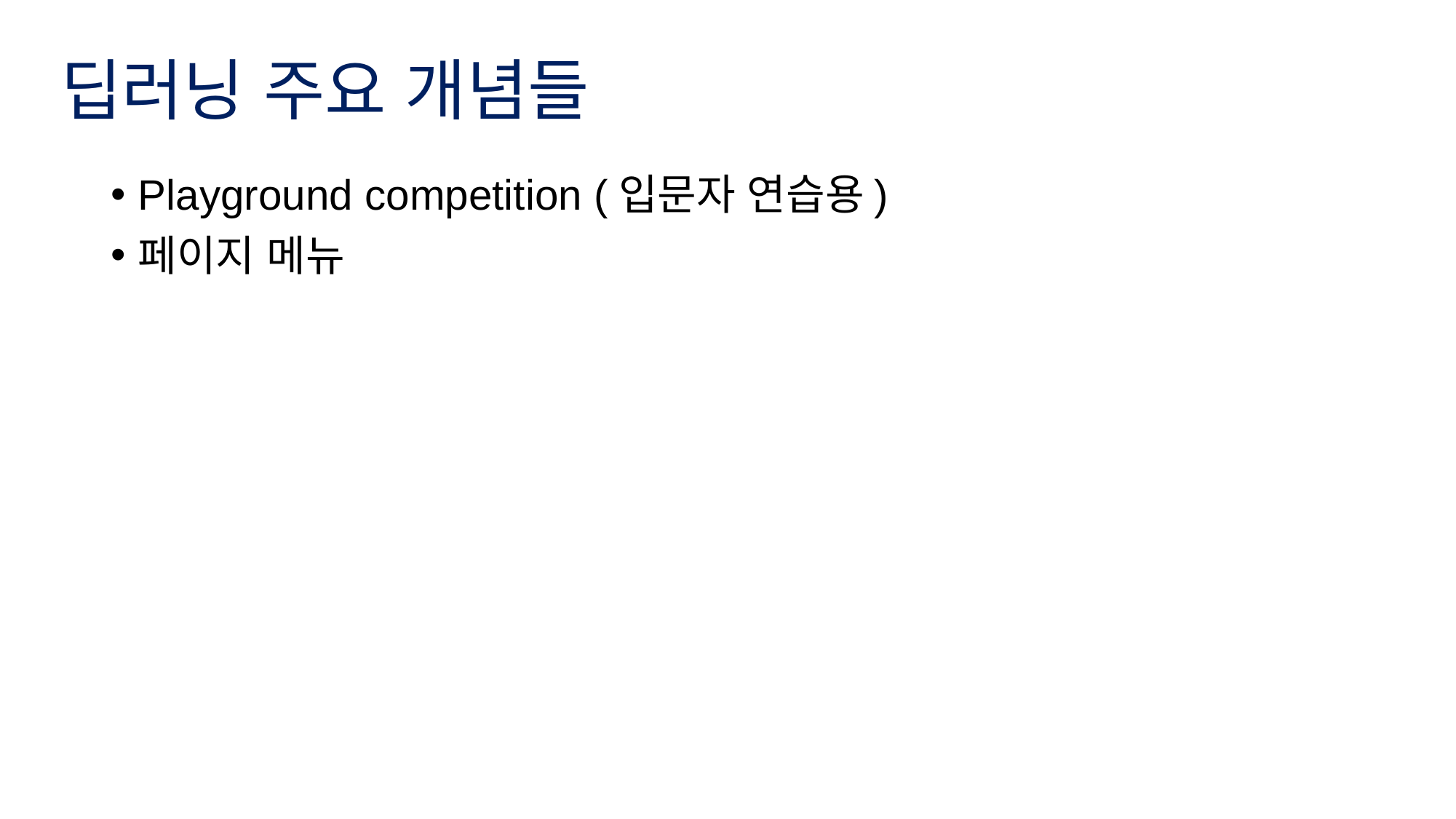

# 딥러닝 주요 개념들
Playground competition (입문자 연습용)
페이지 메뉴